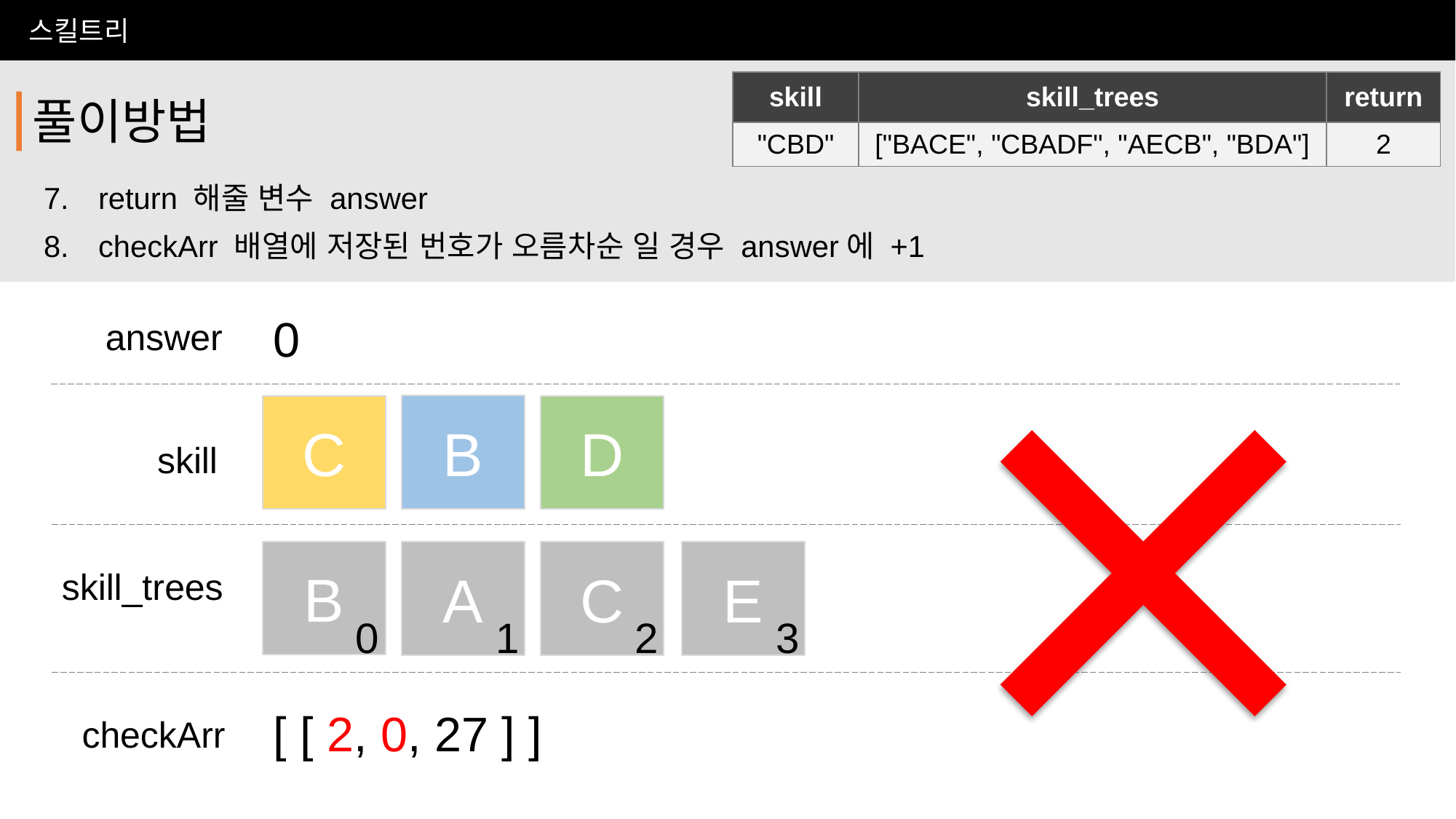

| skill | skill\_trees | return |
| --- | --- | --- |
| "CBD" | ["BACE", "CBADF", "AECB", "BDA"] | 2 |
# 풀이방법
return 해줄 변수 answer
checkArr 배열에 저장된 번호가 오름차순 일 경우 answer에 +1

0
answer

B
C
D
skill
B
A
C
E
skill_trees
0
1
2
3
[ [ 2, 0, 27 ] ]
[ [ 2, 0 ] ]
checkArr
10